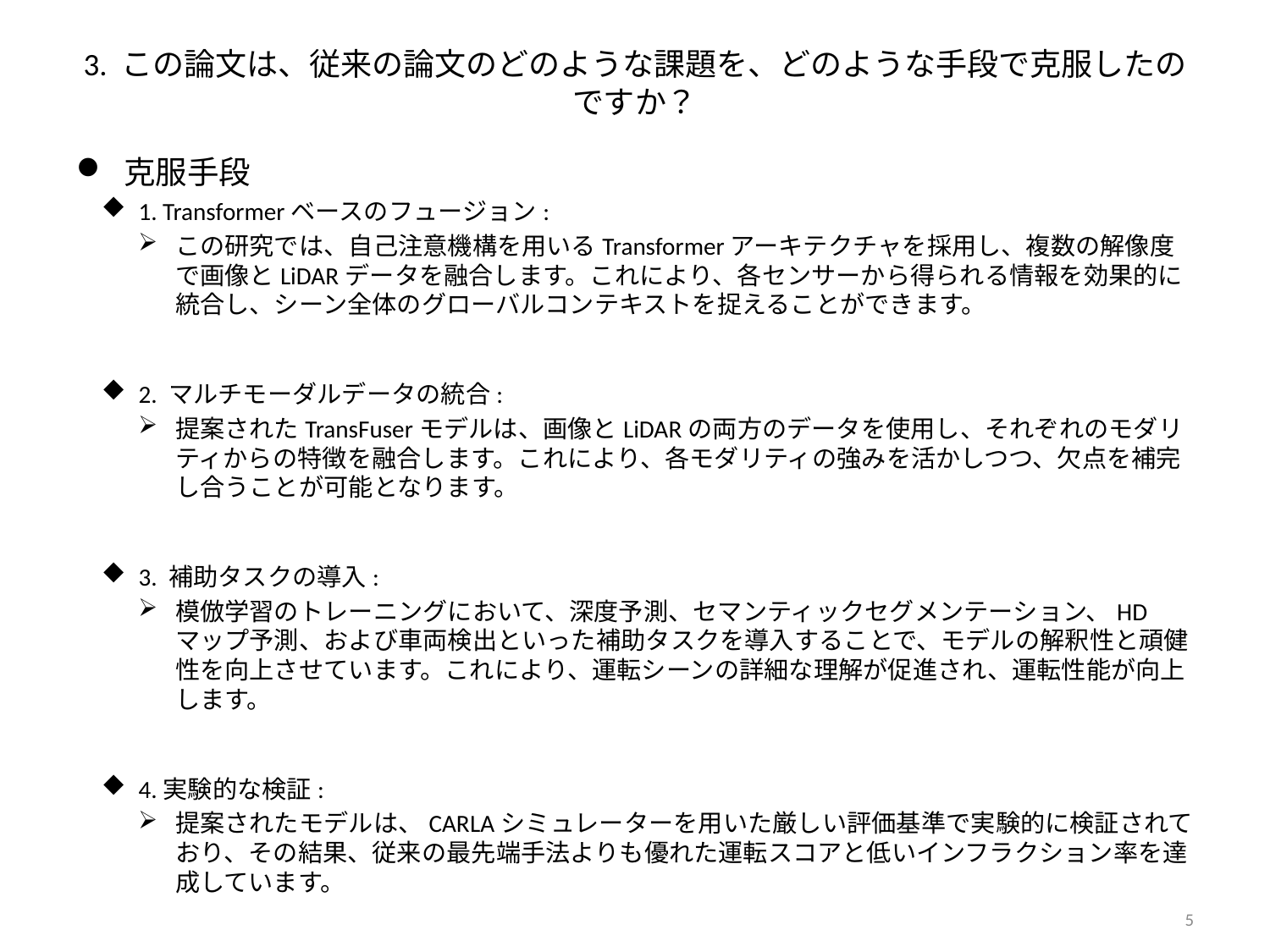

# 3. この論文は、従来の論文のどのような課題を、どのような手段で克服したのですか？
克服手段
1. Transformerベースのフュージョン:
この研究では、自己注意機構を用いるTransformerアーキテクチャを採用し、複数の解像度で画像とLiDARデータを融合します。これにより、各センサーから得られる情報を効果的に統合し、シーン全体のグローバルコンテキストを捉えることができます。

2. マルチモーダルデータの統合:
提案されたTransFuserモデルは、画像とLiDARの両方のデータを使用し、それぞれのモダリティからの特徴を融合します。これにより、各モダリティの強みを活かしつつ、欠点を補完し合うことが可能となります。

3. 補助タスクの導入:
模倣学習のトレーニングにおいて、深度予測、セマンティックセグメンテーション、HDマップ予測、および車両検出といった補助タスクを導入することで、モデルの解釈性と頑健性を向上させています。これにより、運転シーンの詳細な理解が促進され、運転性能が向上します。

4.実験的な検証:
提案されたモデルは、CARLAシミュレーターを用いた厳しい評価基準で実験的に検証されており、その結果、従来の最先端手法よりも優れた運転スコアと低いインフラクション率を達成しています。
5